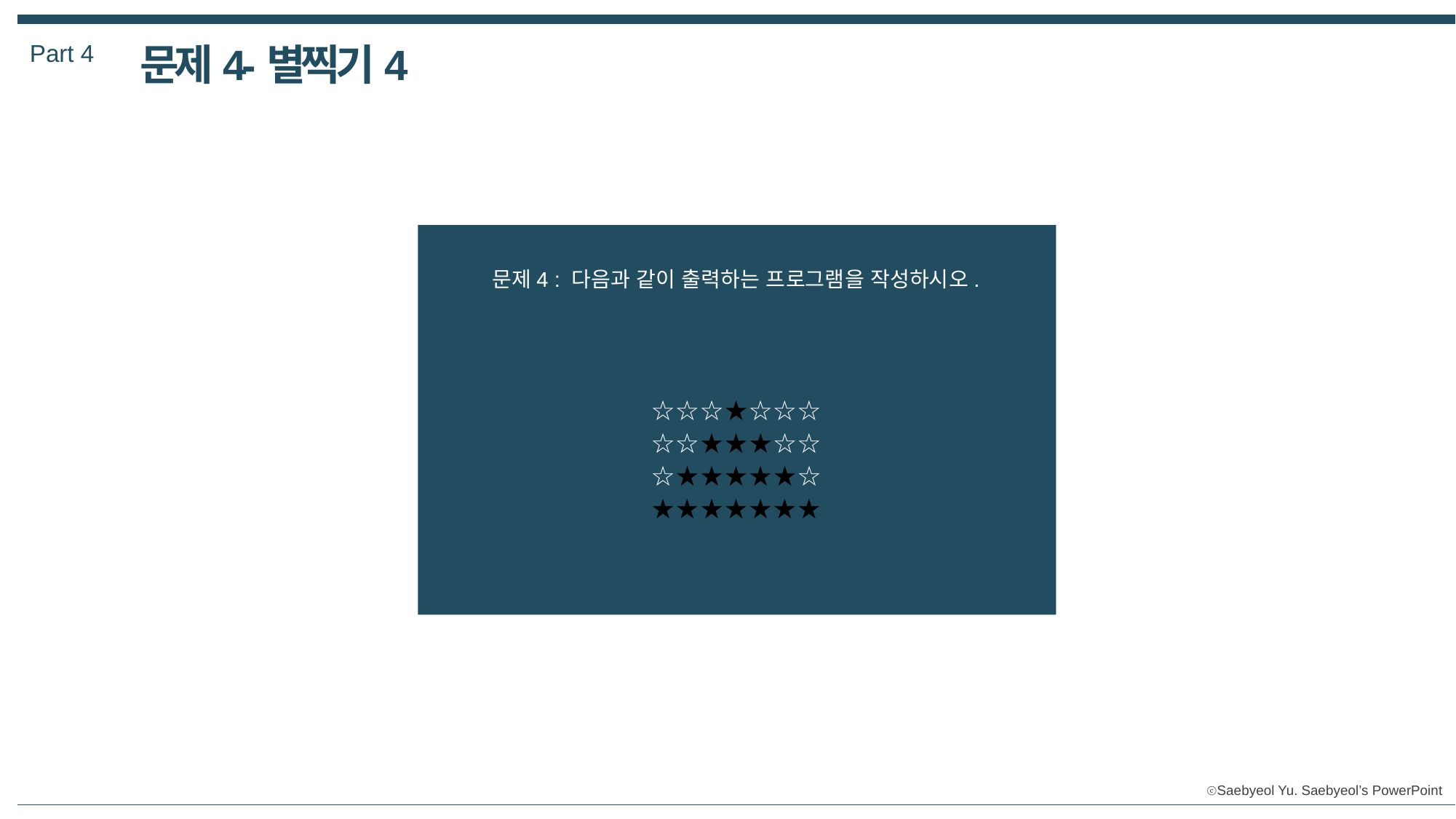

Part 4
문제4-별찍기4

문제4 : 다음과 같이 출력하는 프로그램을 작성하시오.

☆☆☆★☆☆☆
☆☆★★★☆☆
☆★★★★★☆
★★★★★★★
3, 내용을 입력하세요